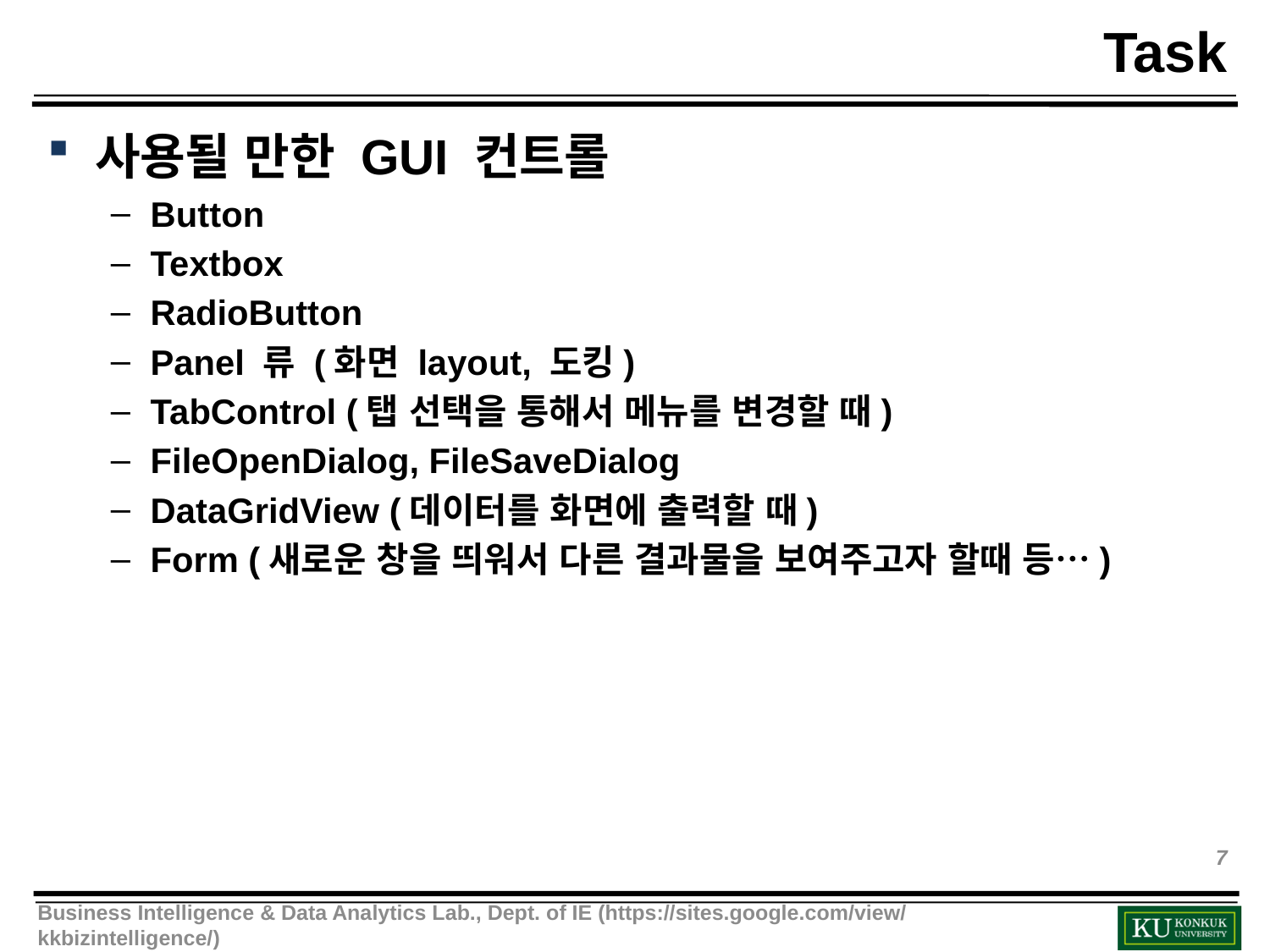

# Task
사용될 만한 GUI 컨트롤
Button
Textbox
RadioButton
Panel 류 (화면 layout, 도킹)
TabControl (탭 선택을 통해서 메뉴를 변경할 때)
FileOpenDialog, FileSaveDialog
DataGridView (데이터를 화면에 출력할 때)
Form (새로운 창을 띄워서 다른 결과물을 보여주고자 할때 등…)

7
Business Intelligence & Data Analytics Lab., Dept. of IE (https://sites.google.com/view/kkbizintelligence/)